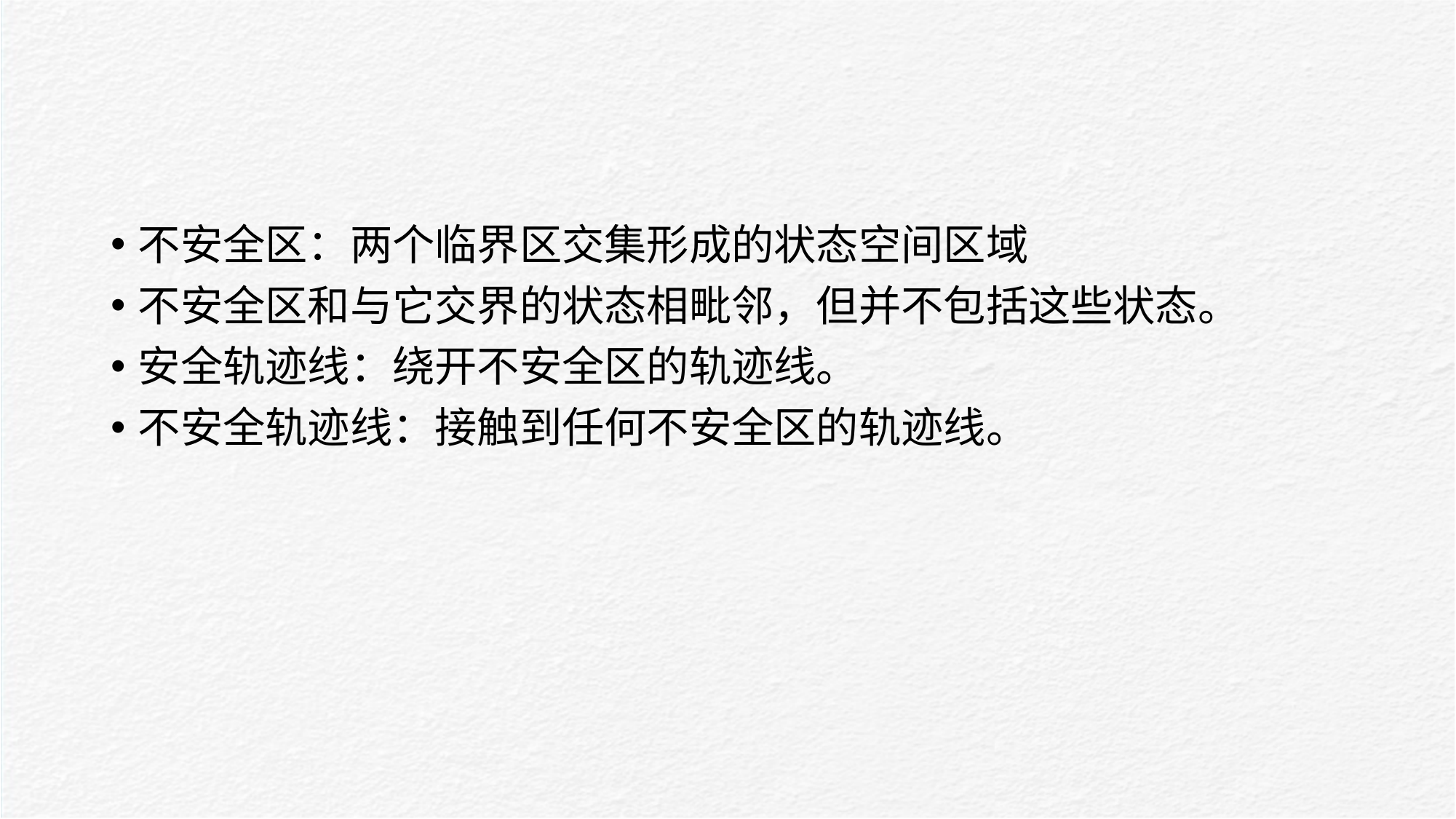

#
不安全区：两个临界区交集形成的状态空间区域
不安全区和与它交界的状态相毗邻，但并不包括这些状态。
安全轨迹线：绕开不安全区的轨迹线。
不安全轨迹线：接触到任何不安全区的轨迹线。